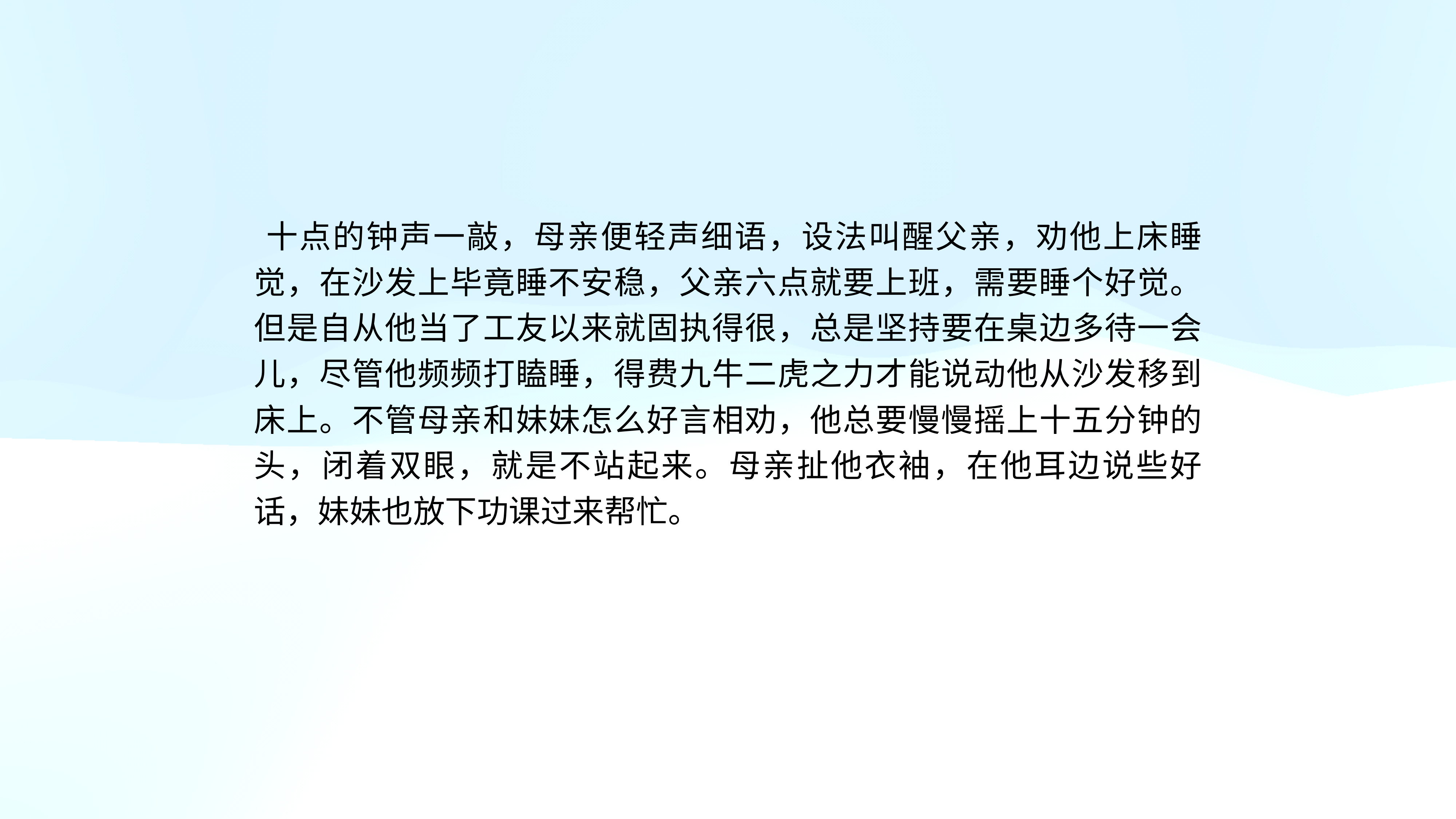

十点的钟声一敲，母亲便轻声细语，设法叫醒父亲，劝他上床睡觉，在沙发上毕竟睡不安稳，父亲六点就要上班，需要睡个好觉。但是自从他当了工友以来就固执得很，总是坚持要在桌边多待一会儿，尽管他频频打瞌睡，得费九牛二虎之力才能说动他从沙发移到床上。不管母亲和妹妹怎么好言相劝，他总要慢慢摇上十五分钟的头，闭着双眼，就是不站起来。母亲扯他衣袖，在他耳边说些好话，妹妹也放下功课过来帮忙。